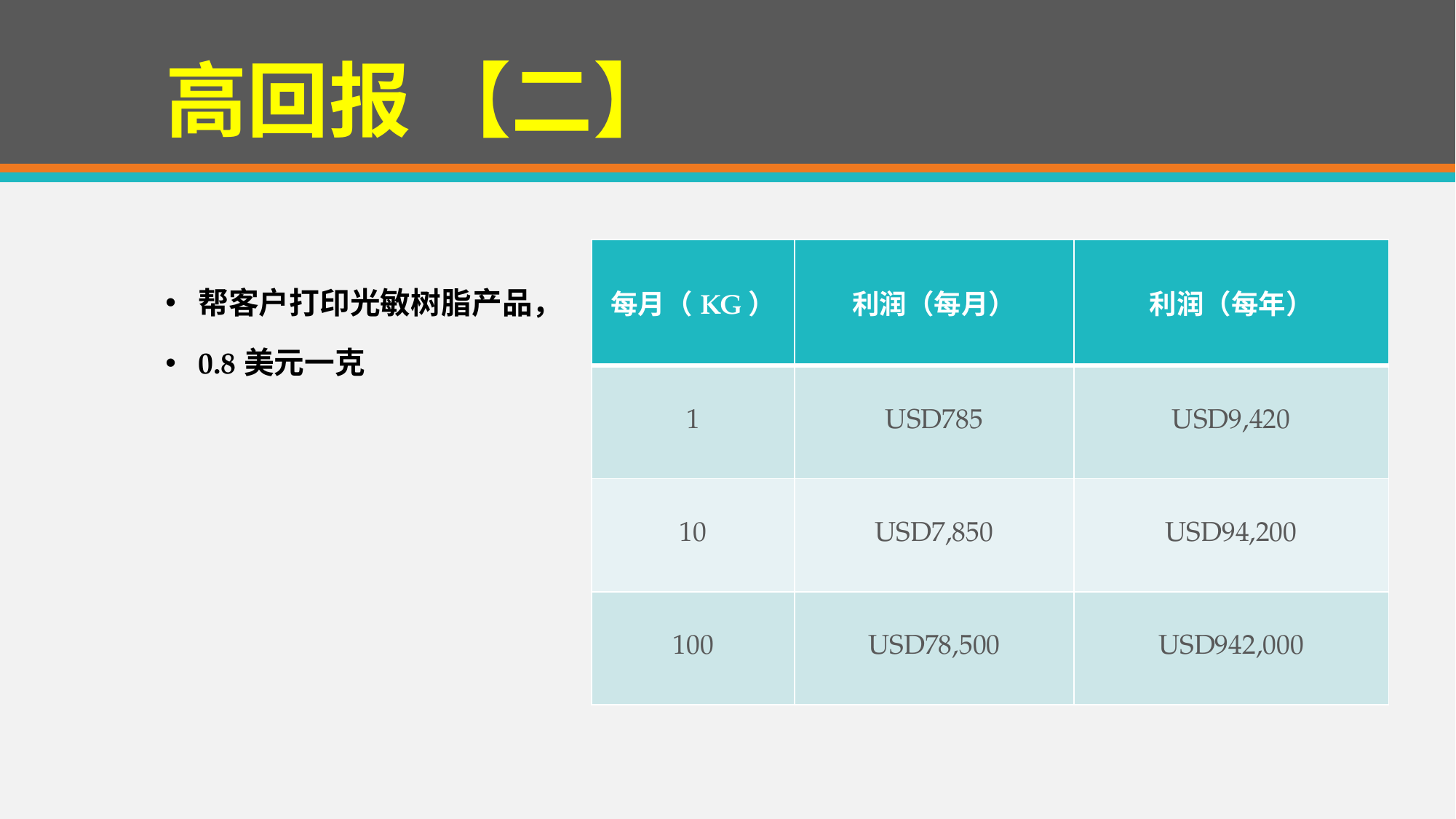

# 高回报 【二】

帮客户打印光敏树脂产品，
0.8美元一克
| 每月（KG） | 利润（每月） | 利润（每年） |
| --- | --- | --- |
| 1 | USD785 | USD9,420 |
| 10 | USD7,850 | USD94,200 |
| 100 | USD78,500 | USD942,000 |